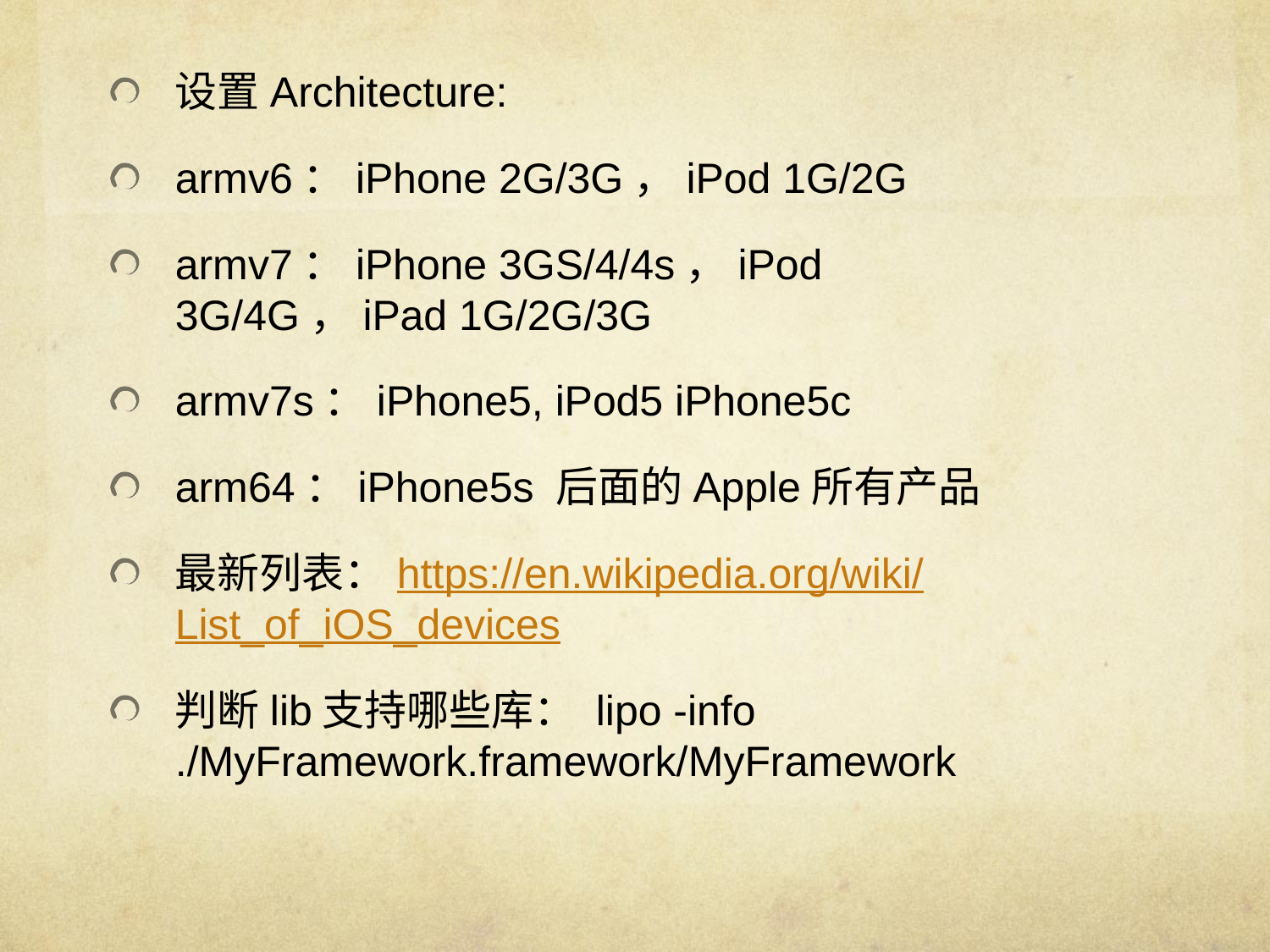

设置Architecture:
armv6：iPhone 2G/3G，iPod 1G/2G
armv7：iPhone 3GS/4/4s，iPod 3G/4G，iPad 1G/2G/3G
armv7s：iPhone5, iPod5 iPhone5c
arm64：iPhone5s 后面的Apple所有产品
最新列表：https://en.wikipedia.org/wiki/List_of_iOS_devices
判断lib支持哪些库： lipo -info ./MyFramework.framework/MyFramework